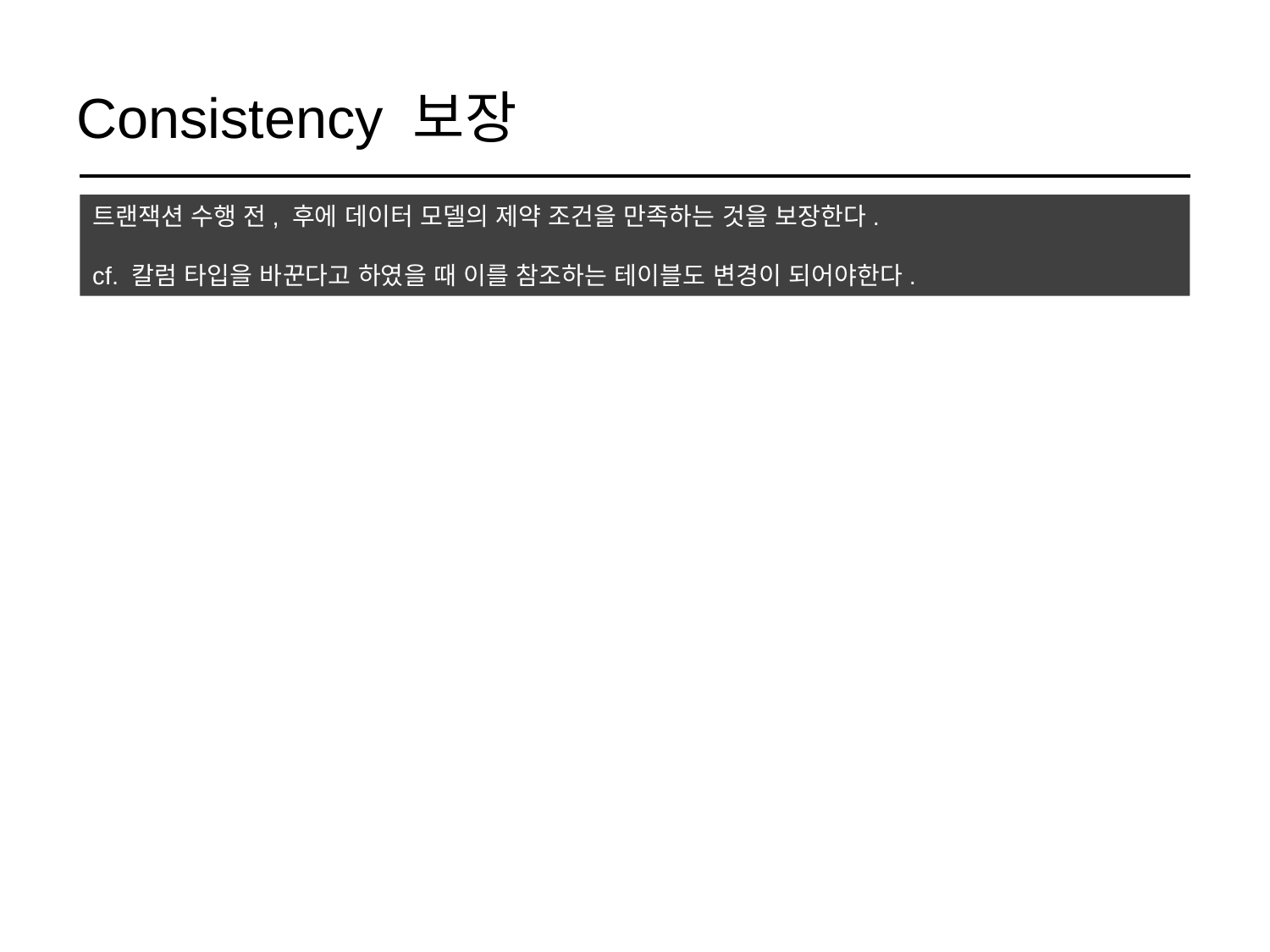

# Consistency 보장
트랜잭션 수행 전, 후에 데이터 모델의 제약 조건을 만족하는 것을 보장한다.

cf. 칼럼 타입을 바꾼다고 하였을 때 이를 참조하는 테이블도 변경이 되어야한다.